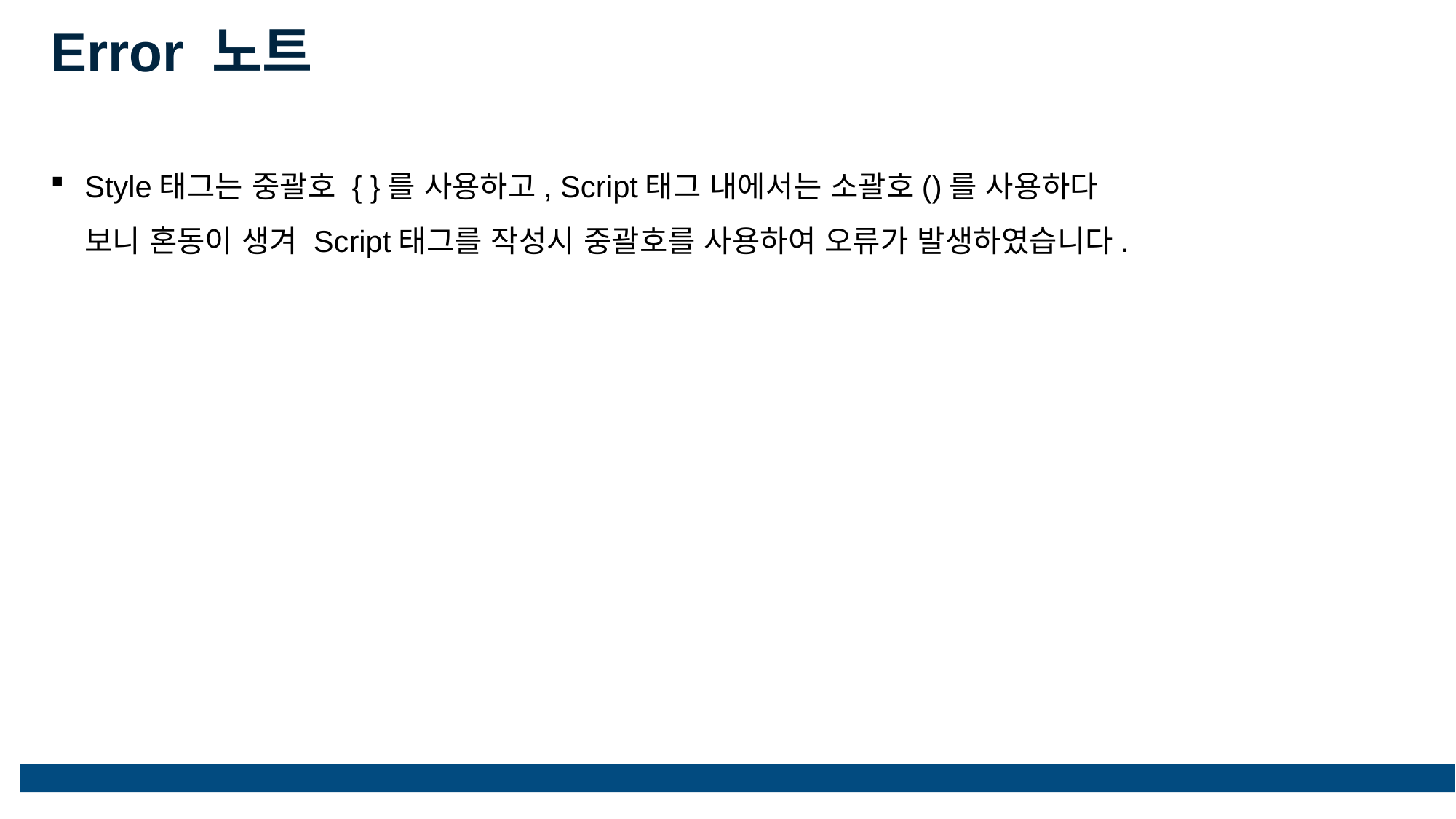

Error 노트
Style태그는 중괄호 { }를 사용하고, Script태그 내에서는 소괄호()를 사용하다 보니 혼동이 생겨 Script태그를 작성시 중괄호를 사용하여 오류가 발생하였습니다.